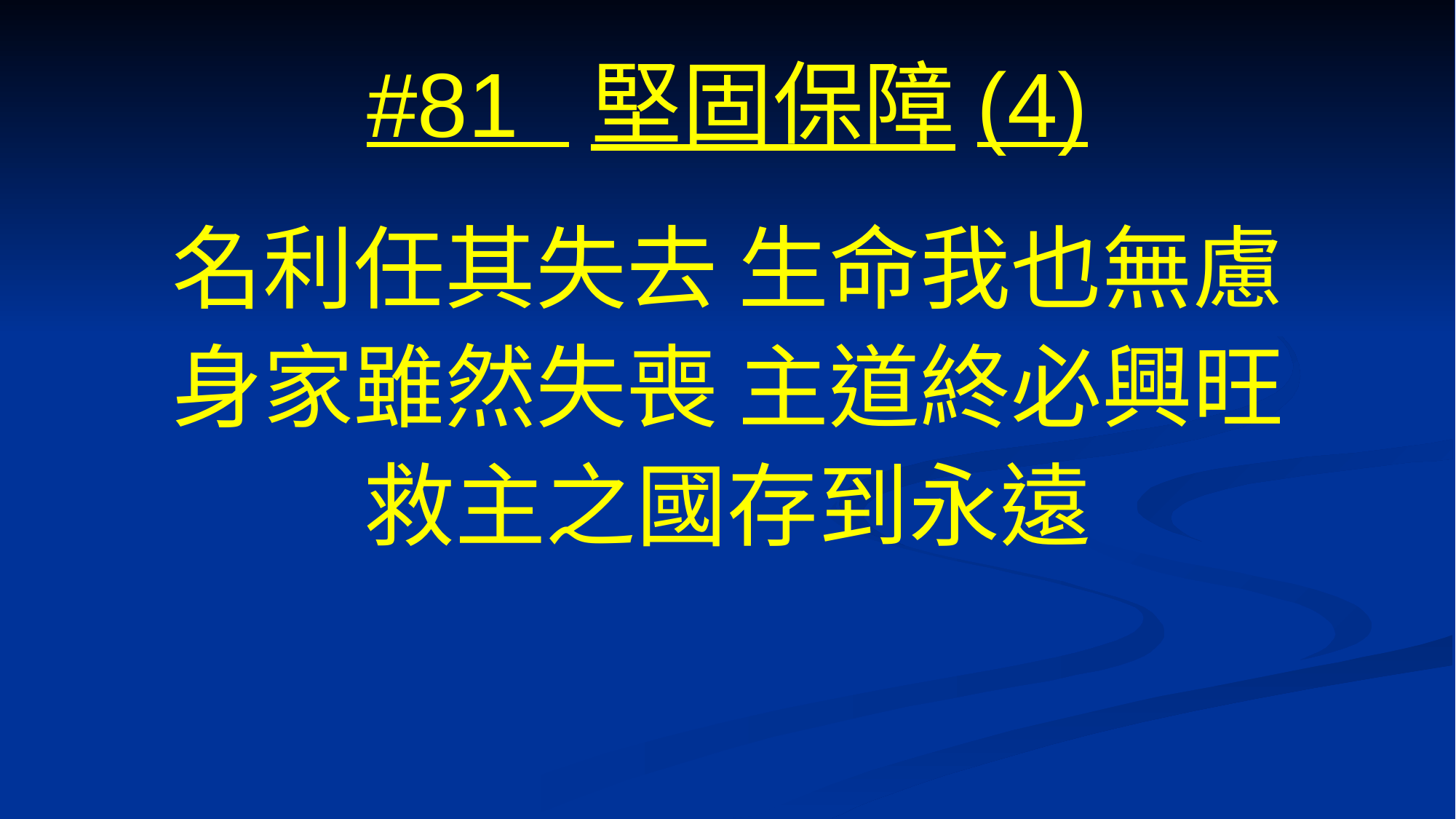

# #81  堅固保障(4)
名利任其失去 生命我也無慮
身家雖然失喪 主道終必興旺
救主之國存到永遠